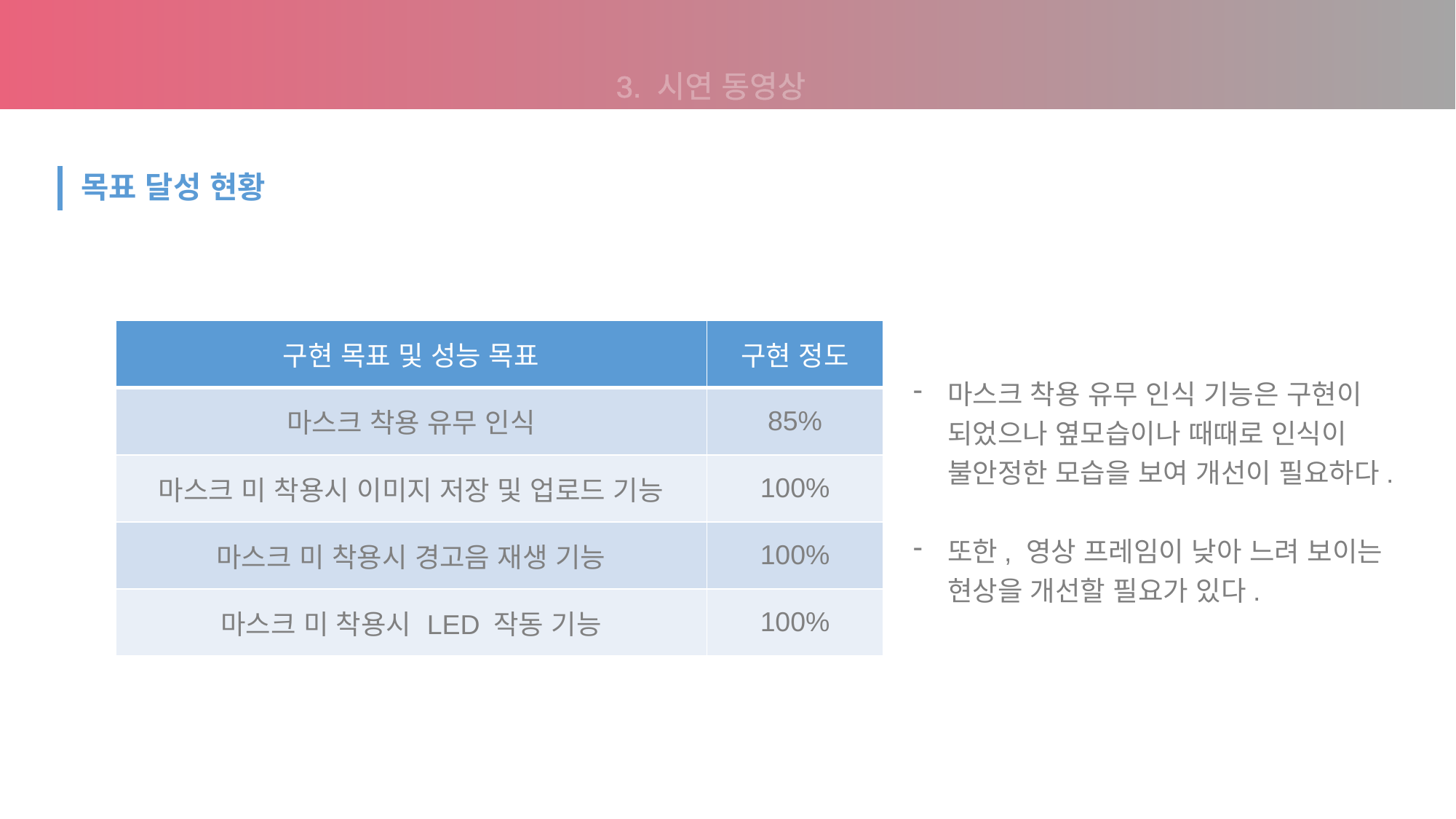

3. 시연 동영상
목표 달성 현황
| 구현 목표 및 성능 목표 | 구현 정도 |
| --- | --- |
| 마스크 착용 유무 인식 | 85% |
| 마스크 미 착용시 이미지 저장 및 업로드 기능 | 100% |
| 마스크 미 착용시 경고음 재생 기능 | 100% |
| 마스크 미 착용시 LED 작동 기능 | 100% |
마스크 착용 유무 인식 기능은 구현이
되었으나 옆모습이나 때때로 인식이 불안정한 모습을 보여 개선이 필요하다.

또한, 영상 프레임이 낮아 느려 보이는
현상을 개선할 필요가 있다.